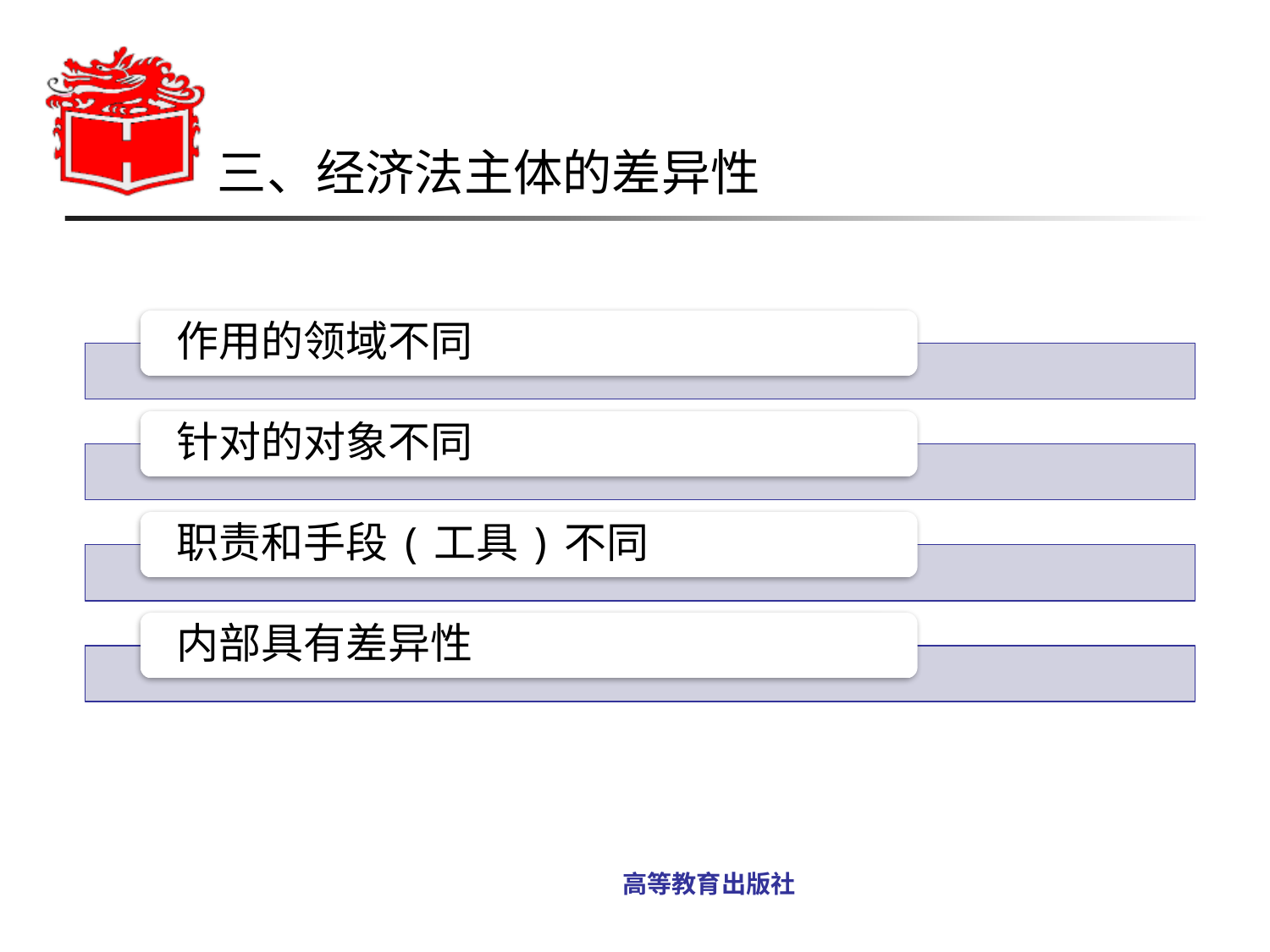

三、经济法主体的差异性
作用的领域不同
针对的对象不同
职责和手段(工具)不同
内部具有差异性

高等教育出版社